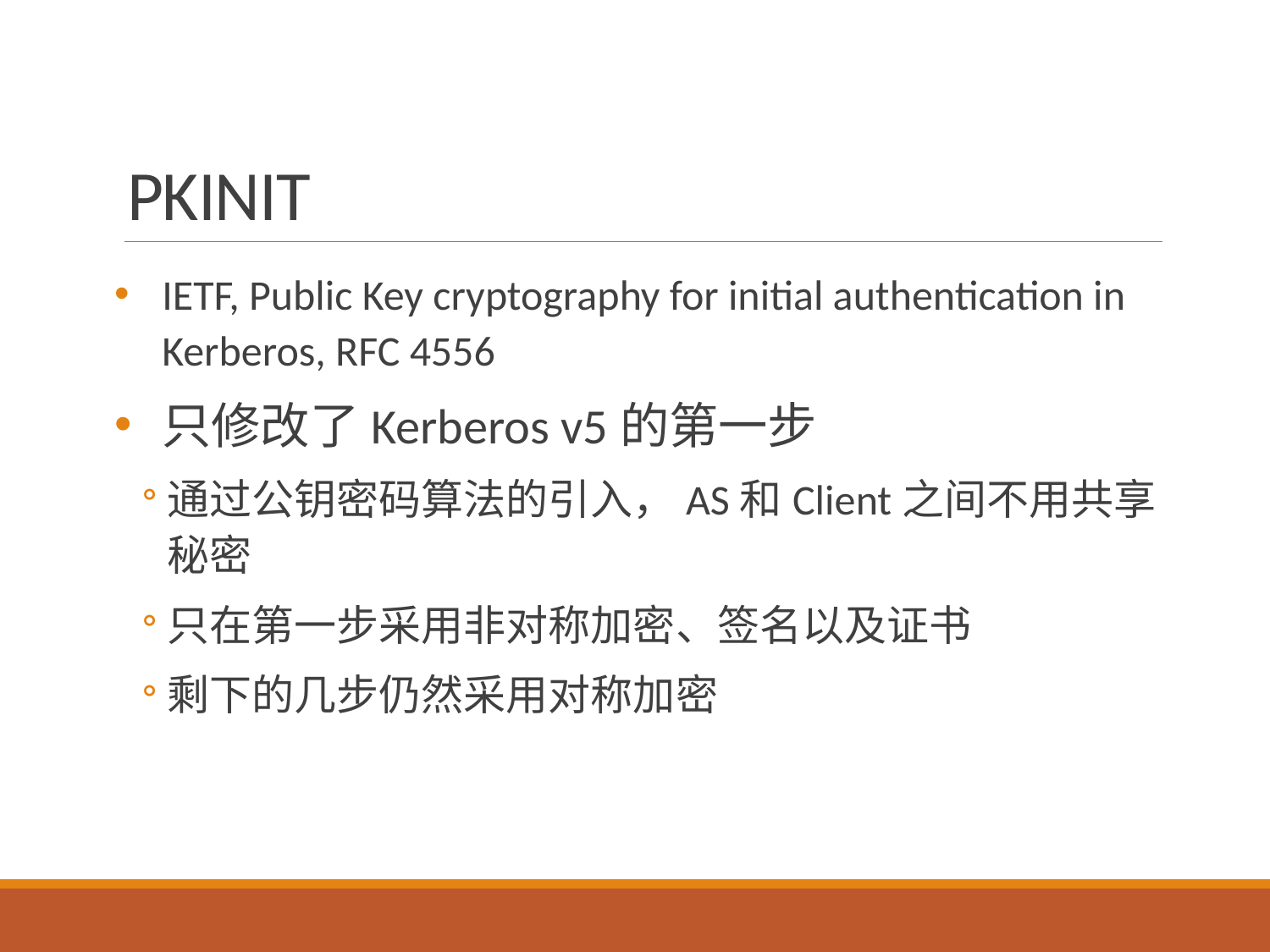

# PKINIT
IETF, Public Key cryptography for initial authentication in Kerberos, RFC 4556
只修改了Kerberos v5的第一步
通过公钥密码算法的引入，AS和Client之间不用共享秘密
只在第一步采用非对称加密、签名以及证书
剩下的几步仍然采用对称加密